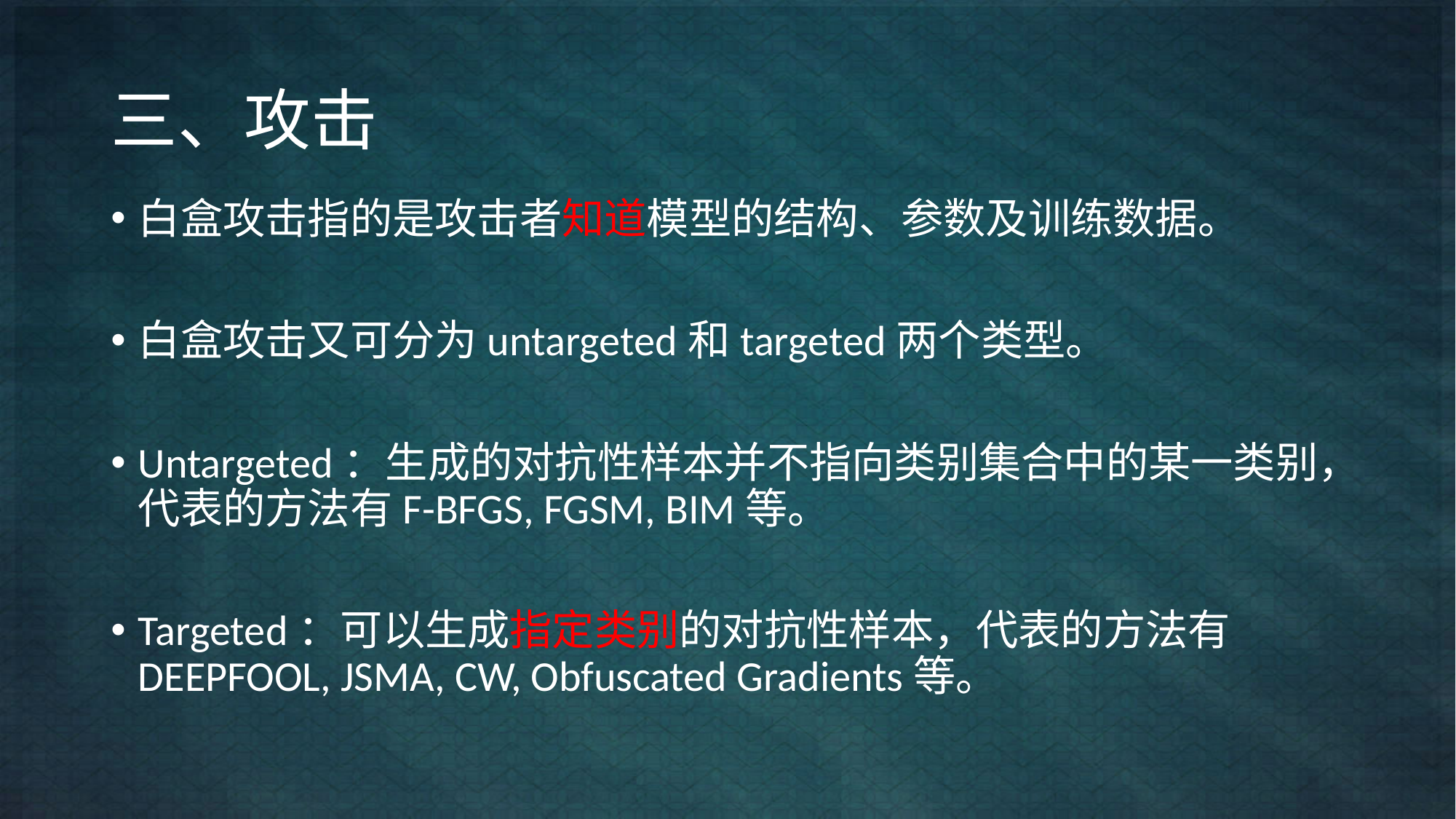

# 三、攻击
白盒攻击指的是攻击者知道模型的结构、参数及训练数据。

白盒攻击又可分为untargeted和targeted两个类型。

Untargeted：生成的对抗性样本并不指向类别集合中的某一类别，代表的方法有F-BFGS, FGSM, BIM等。

Targeted：可以生成指定类别的对抗性样本，代表的方法有DEEPFOOL, JSMA, CW, Obfuscated Gradients等。